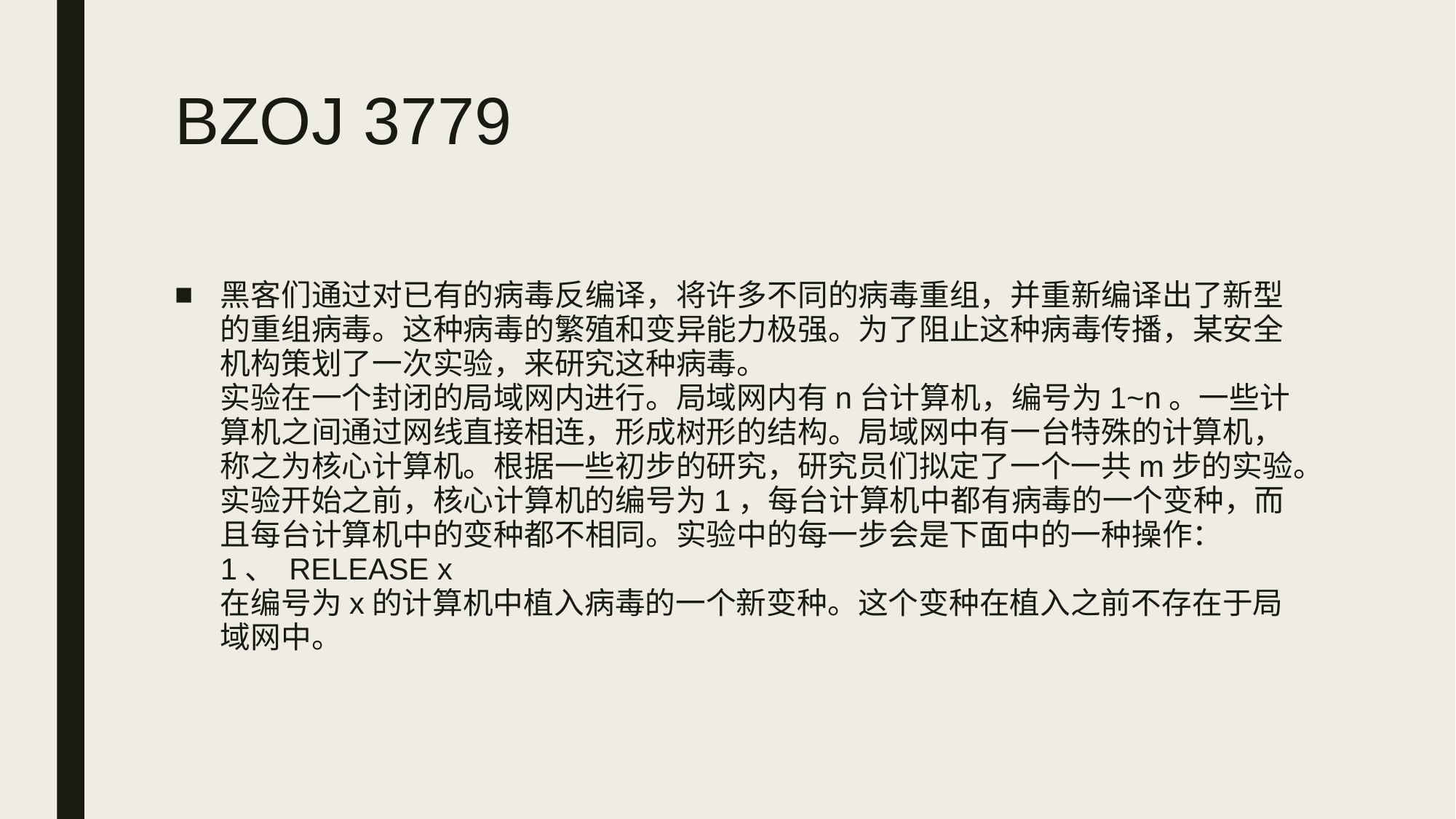

# BZOJ 3779
黑客们通过对已有的病毒反编译，将许多不同的病毒重组，并重新编译出了新型的重组病毒。这种病毒的繁殖和变异能力极强。为了阻止这种病毒传播，某安全机构策划了一次实验，来研究这种病毒。
实验在一个封闭的局域网内进行。局域网内有n台计算机，编号为1~n。一些计算机之间通过网线直接相连，形成树形的结构。局域网中有一台特殊的计算机，称之为核心计算机。根据一些初步的研究，研究员们拟定了一个一共m步的实验。实验开始之前，核心计算机的编号为1，每台计算机中都有病毒的一个变种，而且每台计算机中的变种都不相同。实验中的每一步会是下面中的一种操作：
1、 RELEASE x
在编号为x的计算机中植入病毒的一个新变种。这个变种在植入之前不存在于局域网中。